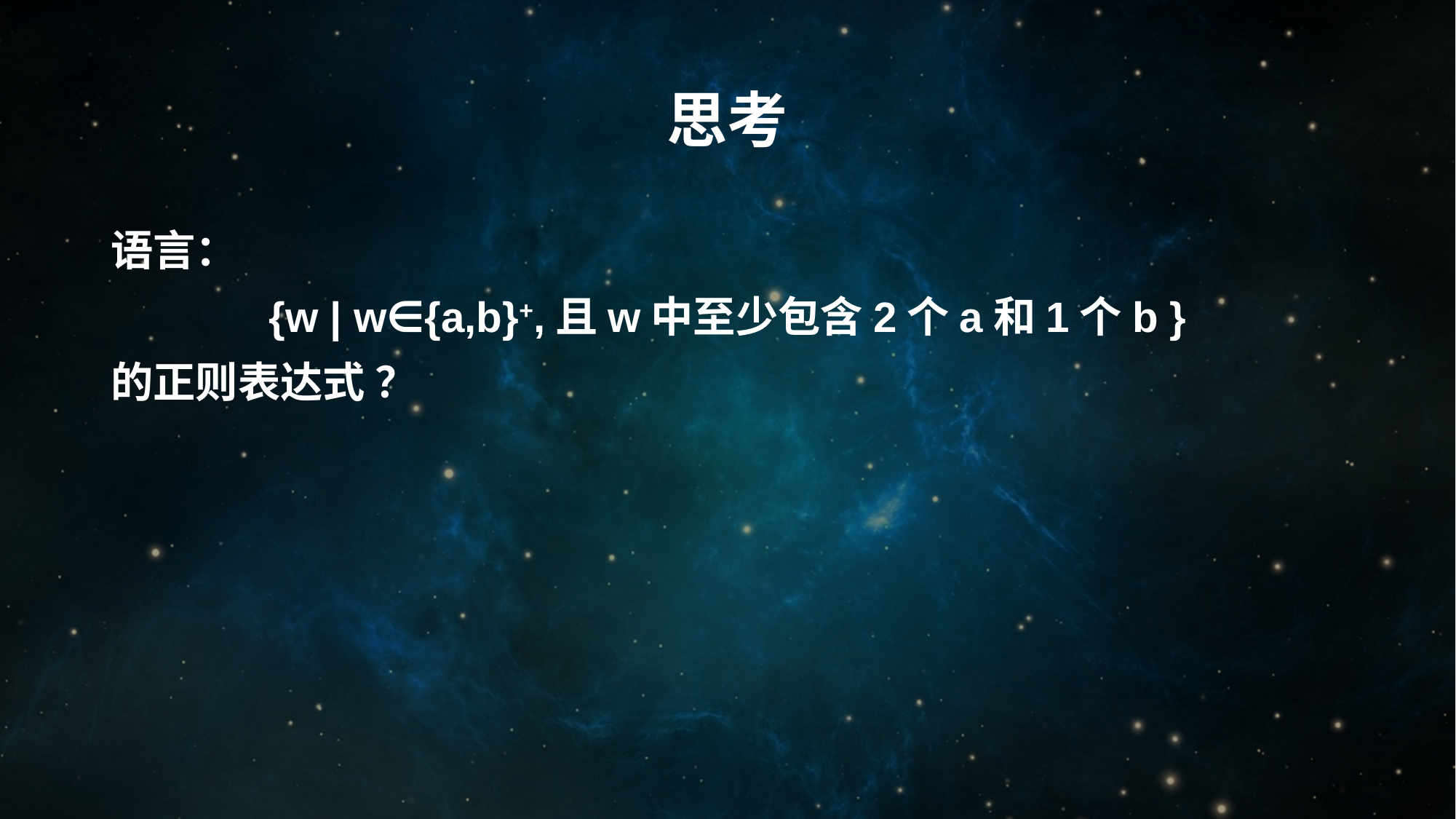

# 思考
语言：
{w | w∈{a,b}+,且w中至少包含2个a和1个b }
的正则表达式 ？